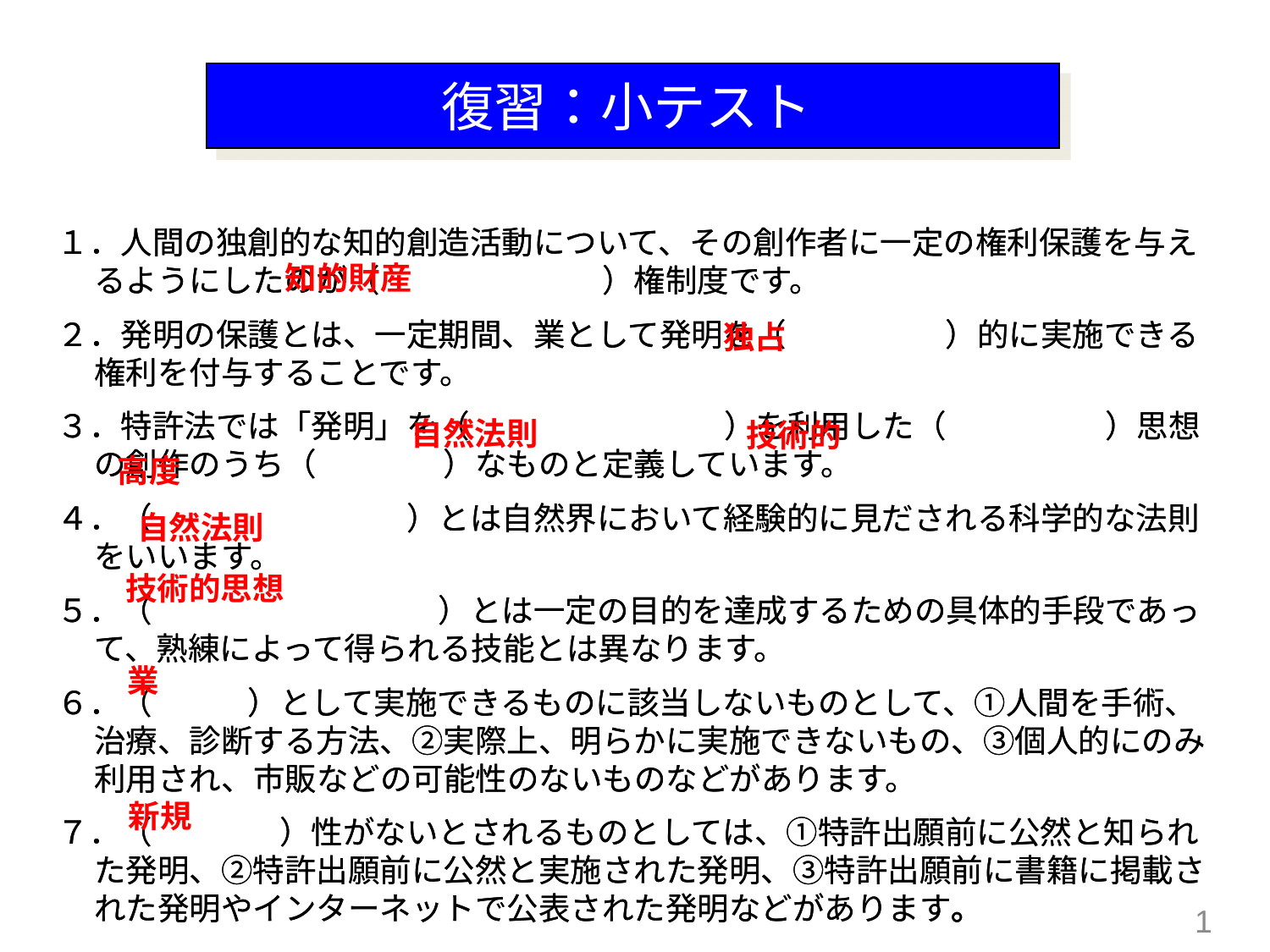

復習：小テスト
１．人間の独創的な知的創造活動について、その創作者に一定の権利保護を与えるようにしたのが（　　　　　　　）権制度です。
２．発明の保護とは、一定期間、業として発明を（　　　　　）的に実施できる権利を付与することです。
３．特許法では「発明」を（　　　　　　　　）を利用した（　　　　　）思想の創作のうち（　　　　）なものと定義しています。
４．（　　　　　　　　）とは自然界において経験的に見だされる科学的な法則をいいます。
５．（　　　　　　　　　）とは一定の目的を達成するための具体的手段であって、熟練によって得られる技能とは異なります。
６．（　　　）として実施できるものに該当しないものとして、①人間を手術、治療、診断する方法、②実際上、明らかに実施できないもの、③個人的にのみ利用され、市販などの可能性のないものなどがあります。
７．（　　　　）性がないとされるものとしては、①特許出願前に公然と知られた発明、②特許出願前に公然と実施された発明、③特許出願前に書籍に掲載された発明やインターネットで公表された発明などがあります。
１．人間の独創的な知的創造活動について、その創作者に一定の権利保護を与えるようにしたのが（　　　　　　　）権制度です。
２．発明の保護とは、一定期間、業として発明を（　　　　　）的に実施できる権利を付与することです。
３．特許法では「発明」を（　　　　　　　　）を利用した（　　　　　）思想の創作のうち（　　　　）なものと定義しています。
４．（　　　　　　　　）とは自然界において経験的に見だされる科学的な法則をいいます。
５．（　　　　　　　　　）とは一定の目的を達成するための具体的手段であって、熟練によって得られる技能とは異なります。
６．（　　　）として実施できるものに該当しないものとして、①人間を手術、治療、診断する方法、②実際上、明らかに実施できないもの、③個人的にのみ利用され、市販などの可能性のないものなどがあります。
７．（　　　　）性がないとされるものとしては、①特許出願前に公然と知られた発明、②特許出願前に公然と実施された発明、③特許出願前に書籍に掲載された発明やインターネットで公表された発明などがあります。
知的財産
独占
自然法則
技術的
高度
自然法則
技術的思想
業
新規
1